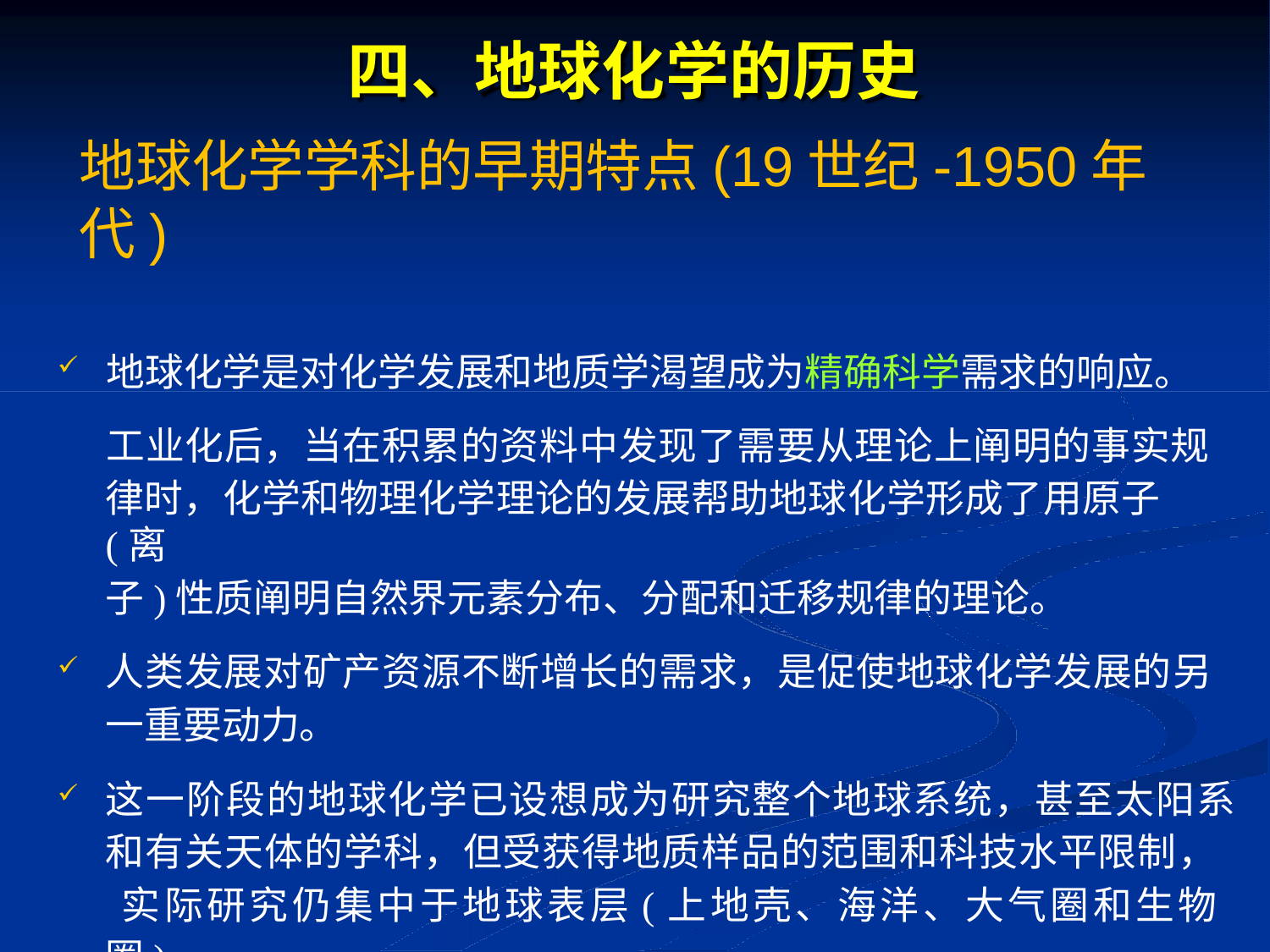

# 四、地球化学的历史
地球化学学科的早期特点(19世纪-1950年代)
地球化学是对化学发展和地质学渴望成为精确科学需求的响应。 工业化后，当在积累的资料中发现了需要从理论上阐明的事实规
律时，化学和物理化学理论的发展帮助地球化学形成了用原子(离
子)性质阐明自然界元素分布、分配和迁移规律的理论。
人类发展对矿产资源不断增长的需求，是促使地球化学发展的另
一重要动力。
这一阶段的地球化学已设想成为研究整个地球系统，甚至太阳系 和有关天体的学科，但受获得地质样品的范围和科技水平限制，  实际研究仍集中于地球表层(上地壳、海洋、大气圈和生物圈)。